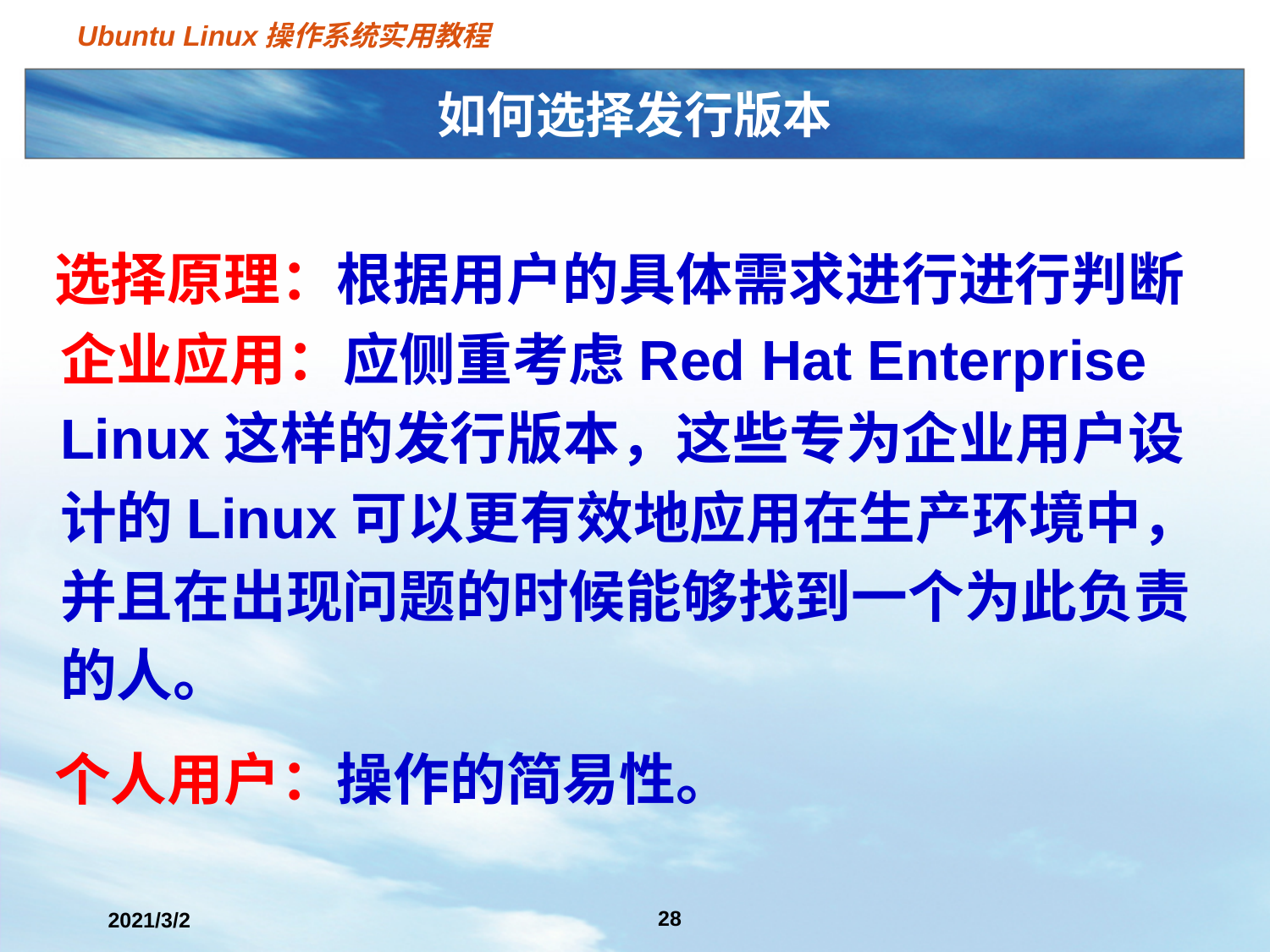

# 如何选择发行版本
选择原理：根据用户的具体需求进行进行判断
企业应用：应侧重考虑Red Hat Enterprise
Linux这样的发行版本，这些专为企业用户设
计的Linux可以更有效地应用在生产环境中，
并且在出现问题的时候能够找到一个为此负责
的人。
个人用户：操作的简易性。
28
2021/3/2